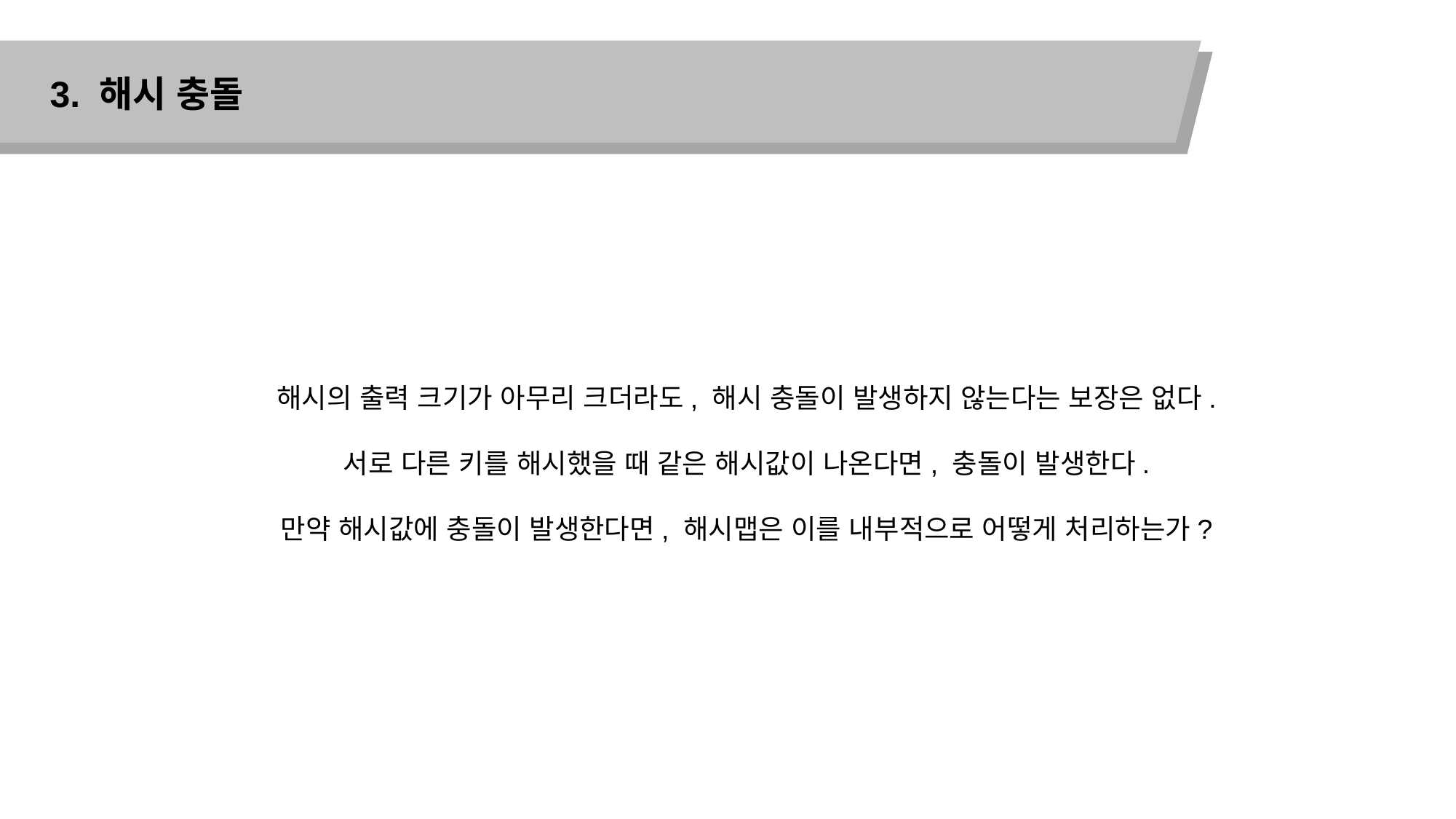

3. 해시 충돌
해시의 출력 크기가 아무리 크더라도, 해시 충돌이 발생하지 않는다는 보장은 없다.

서로 다른 키를 해시했을 때 같은 해시값이 나온다면, 충돌이 발생한다.

만약 해시값에 충돌이 발생한다면, 해시맵은 이를 내부적으로 어떻게 처리하는가?